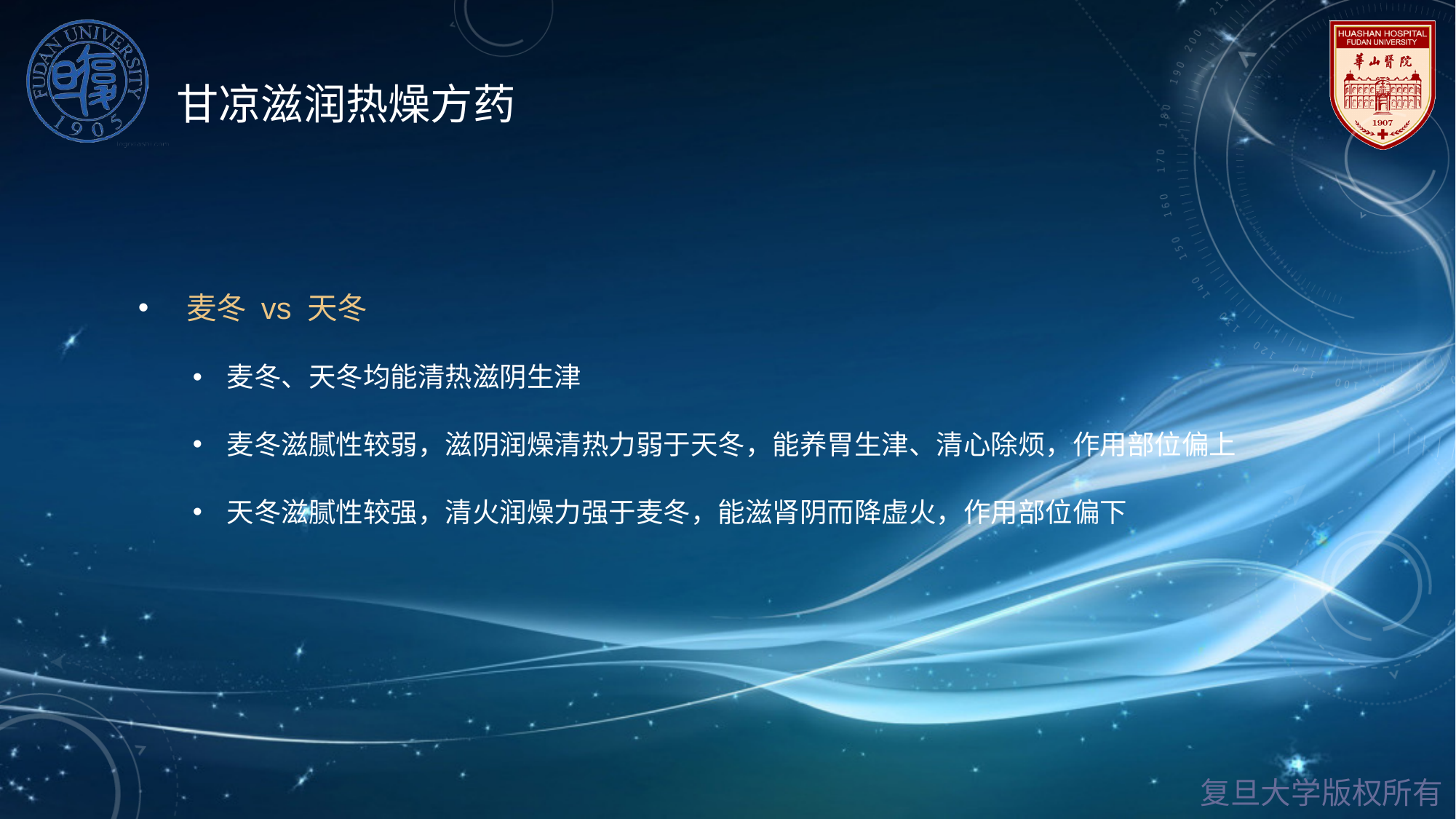

# 甘凉滋润热燥方药
 麦冬 vs 天冬
麦冬、天冬均能清热滋阴生津
麦冬滋腻性较弱，滋阴润燥清热力弱于天冬，能养胃生津、清心除烦，作用部位偏上
天冬滋腻性较强，清火润燥力强于麦冬，能滋肾阴而降虚火，作用部位偏下